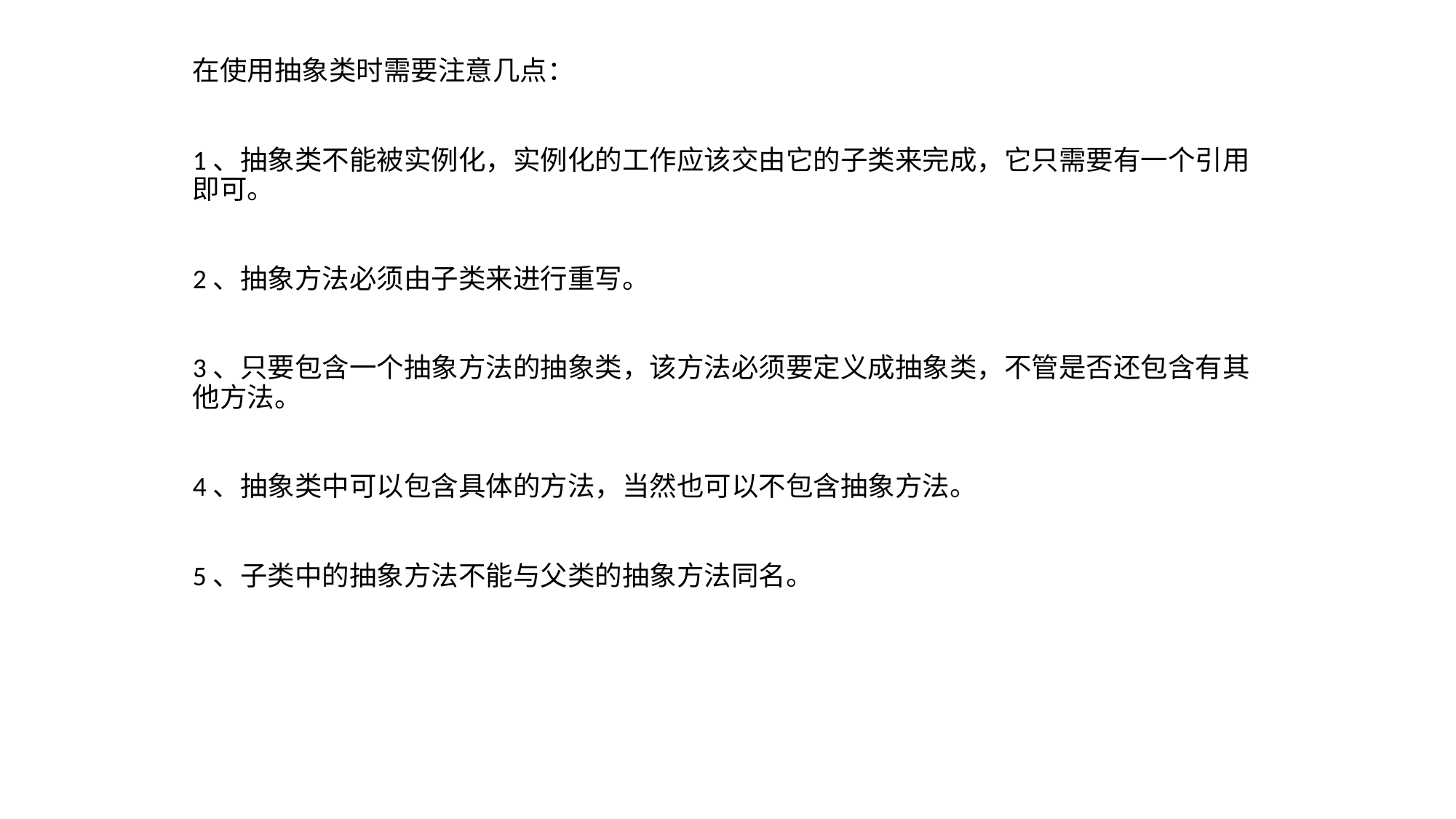

在使用抽象类时需要注意几点：

1、抽象类不能被实例化，实例化的工作应该交由它的子类来完成，它只需要有一个引用即可。

2、抽象方法必须由子类来进行重写。

3、只要包含一个抽象方法的抽象类，该方法必须要定义成抽象类，不管是否还包含有其他方法。

4、抽象类中可以包含具体的方法，当然也可以不包含抽象方法。

5、子类中的抽象方法不能与父类的抽象方法同名。